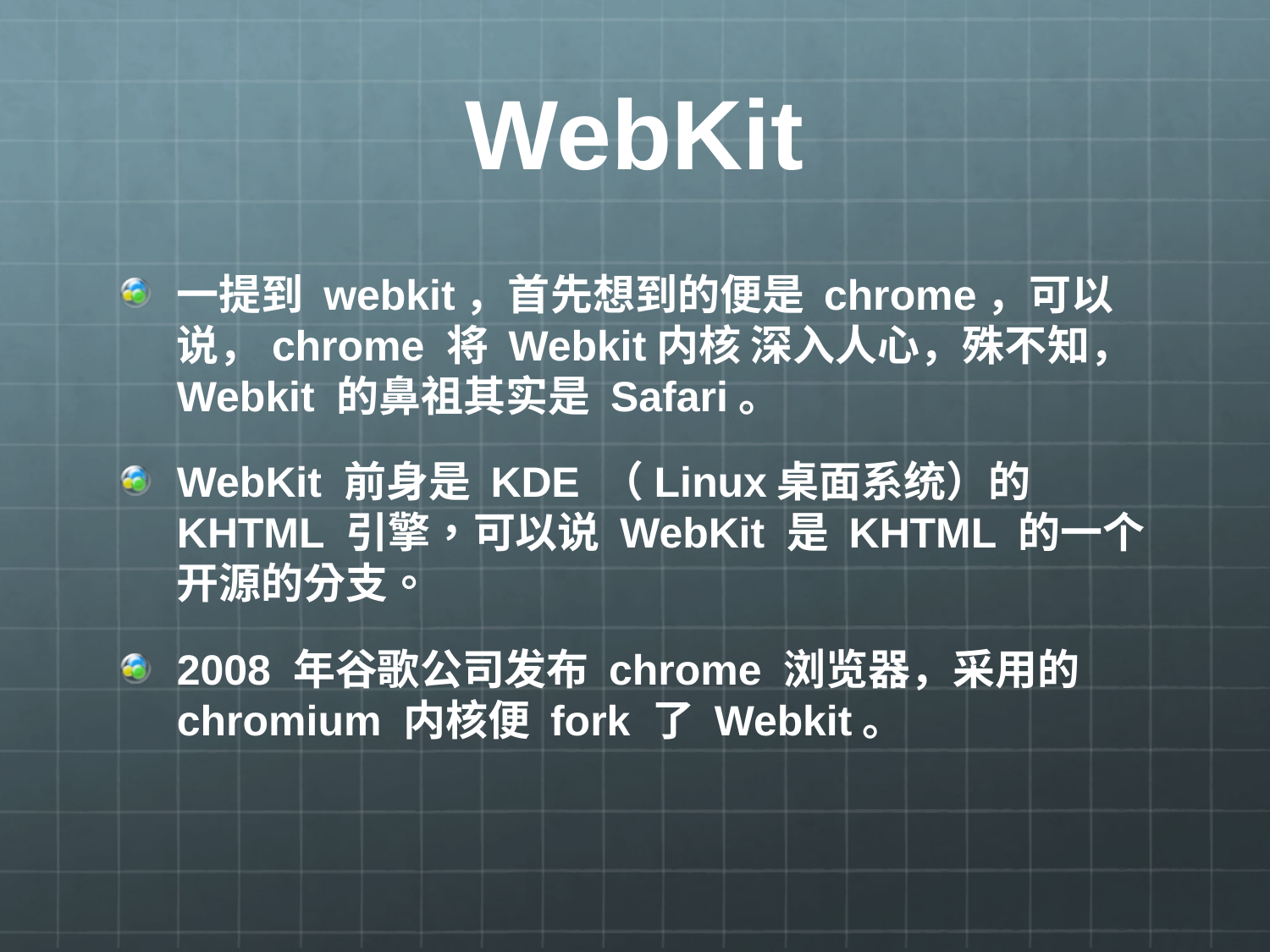

# WebKit
一提到 webkit，首先想到的便是 chrome，可以说，chrome 将 Webkit内核 深入人心，殊不知，Webkit 的鼻祖其实是 Safari。
WebKit 前身是 KDE （Linux桌面系统）的 KHTML 引擎，可以说 WebKit 是 KHTML 的一个开源的分支。
2008 年谷歌公司发布 chrome 浏览器，采用的 chromium 内核便 fork 了 Webkit。